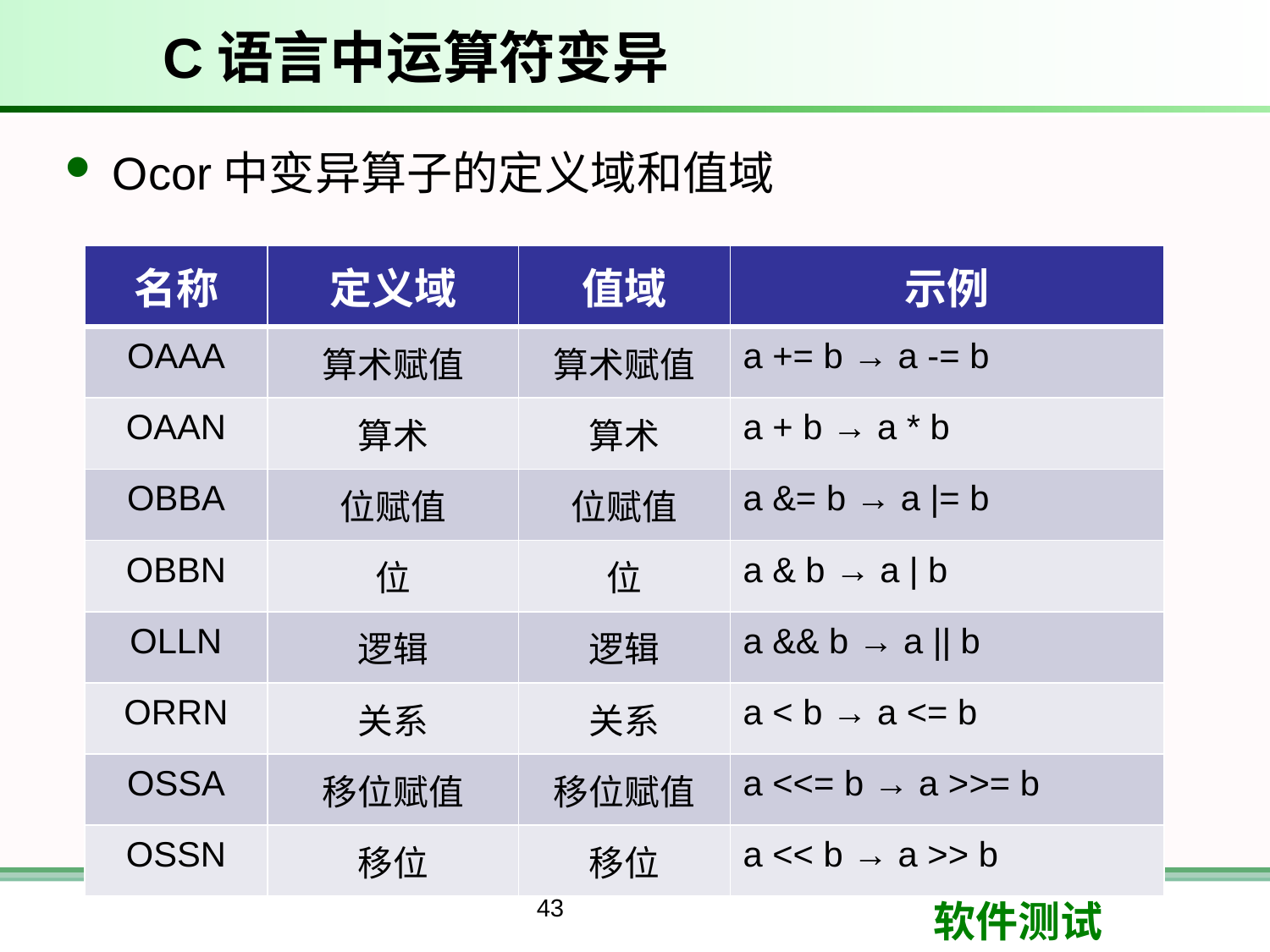

# C语言中运算符变异
Ocor中变异算子的定义域和值域
| 名称 | 定义域 | 值域 | 示例 |
| --- | --- | --- | --- |
| OAAA | 算术赋值 | 算术赋值 | a += b → a -= b |
| OAAN | 算术 | 算术 | a + b → a \* b |
| OBBA | 位赋值 | 位赋值 | a &= b → a |= b |
| OBBN | 位 | 位 | a & b → a | b |
| OLLN | 逻辑 | 逻辑 | a && b → a || b |
| ORRN | 关系 | 关系 | a < b → a <= b |
| OSSA | 移位赋值 | 移位赋值 | a <<= b → a >>= b |
| OSSN | 移位 | 移位 | a << b → a >> b |
43